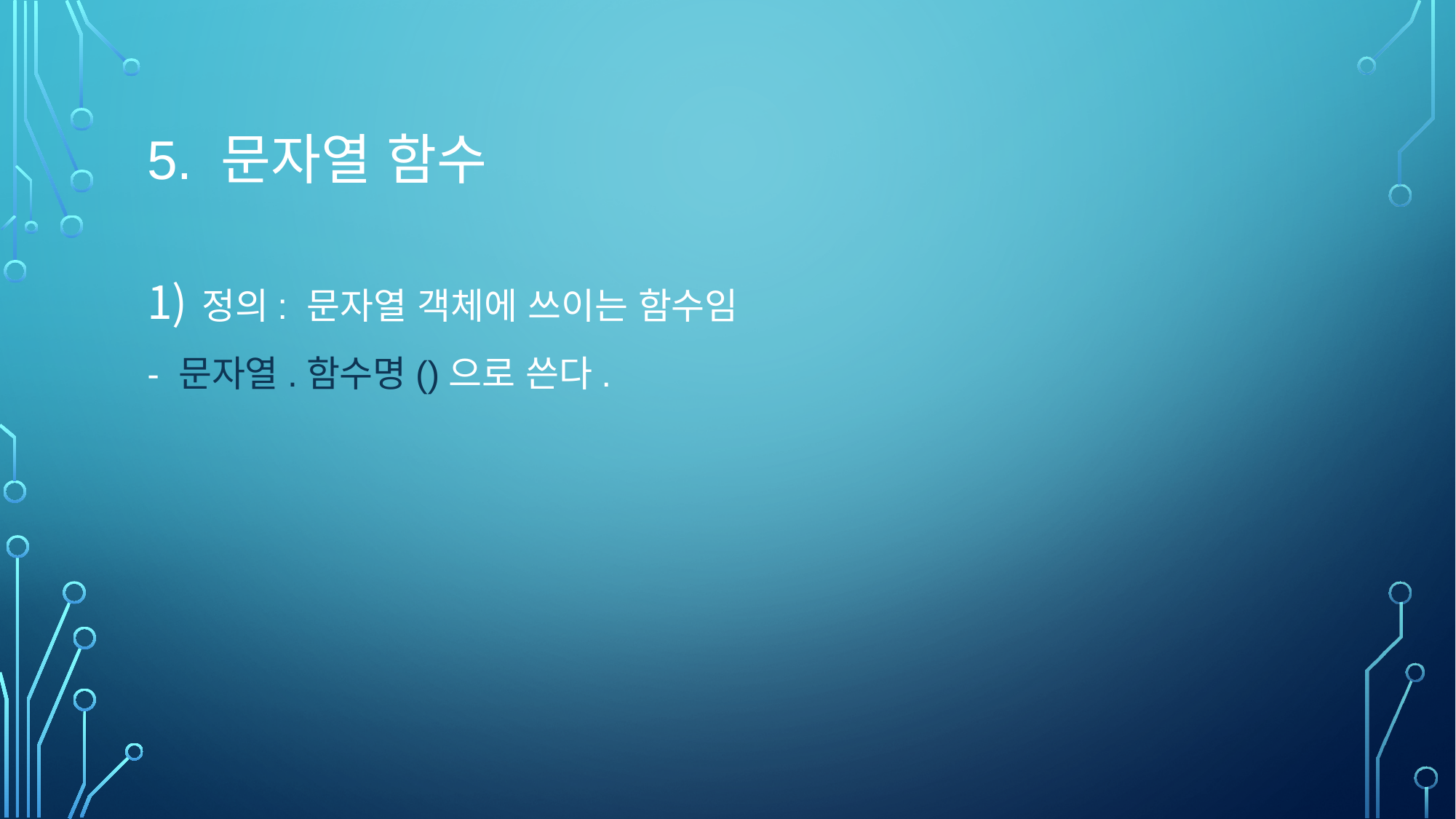

# 5. 문자열 함수
정의: 문자열 객체에 쓰이는 함수임
- 문자열.함수명()으로 쓴다.